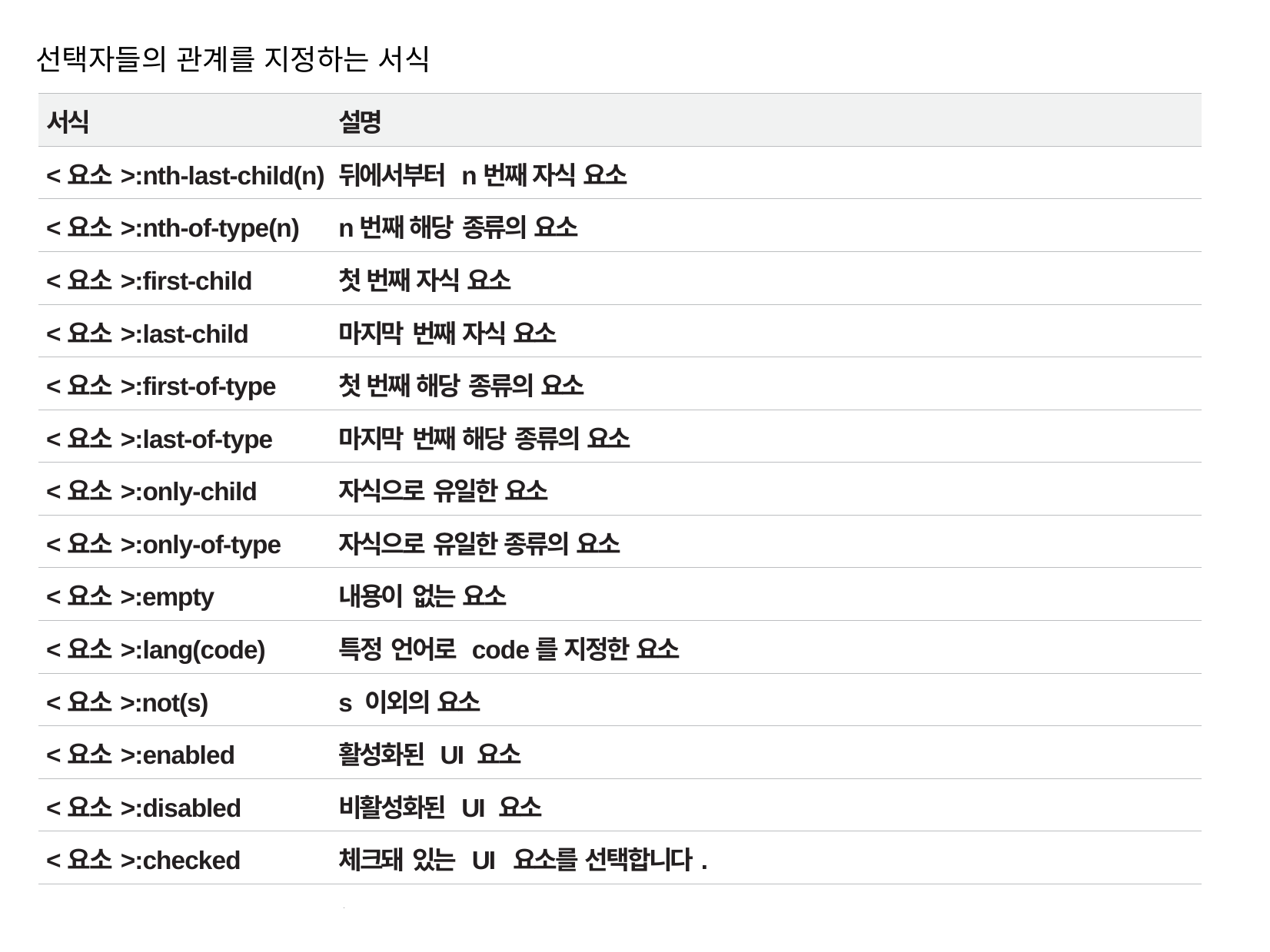

선택자들의 관계를 지정하는 서식
| 서식 | 설명 |
| --- | --- |
| <요소>:nth-last-child(n) | 뒤에서부터 n번째 자식 요소 |
| <요소>:nth-of-type(n) | n번째 해당 종류의 요소 |
| <요소>:first-child | 첫 번째 자식 요소 |
| <요소>:last-child | 마지막 번째 자식 요소 |
| <요소>:first-of-type | 첫 번째 해당 종류의 요소 |
| <요소>:last-of-type | 마지막 번째 해당 종류의 요소 |
| <요소>:only-child | 자식으로 유일한 요소 |
| <요소>:only-of-type | 자식으로 유일한 종류의 요소 |
| <요소>:empty | 내용이 없는 요소 |
| <요소>:lang(code) | 특정 언어로 code를 지정한 요소 |
| <요소>:not(s) | s 이외의 요소 |
| <요소>:enabled | 활성화된 UI 요소 |
| <요소>:disabled | 비활성화된 UI 요소 |
| <요소>:checked | 체크돼 있는 UI 요소를 선택합니다. |